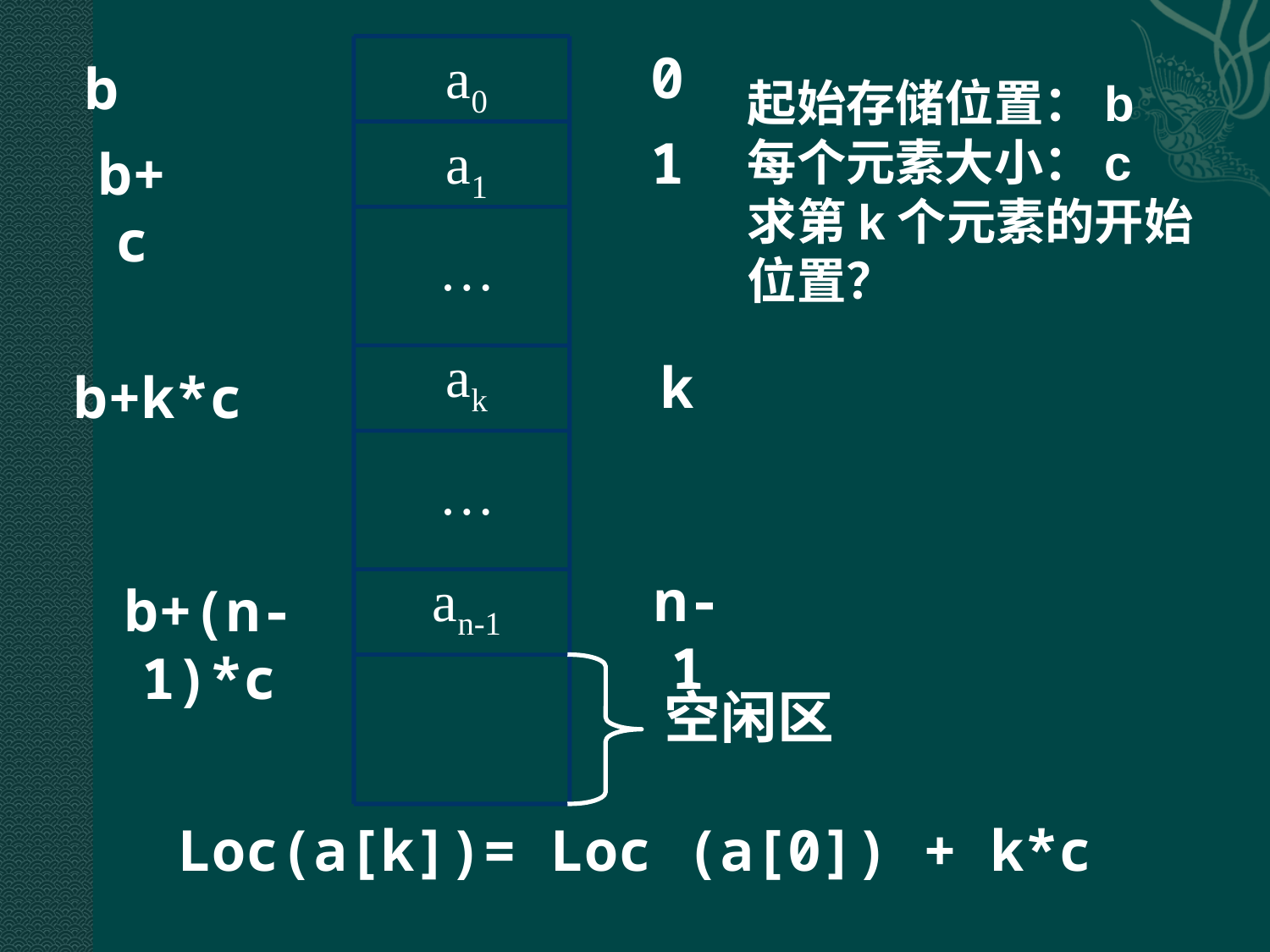

a0

0
b

a1
1
b+c

…
ak

k
b+k*c

…
an-1
n-1
b+(n-1)*c

空闲区

起始存储位置：b
每个元素大小：c
求第k个元素的开始位置？
Loc(a[k])= Loc (a[0]) + k*c